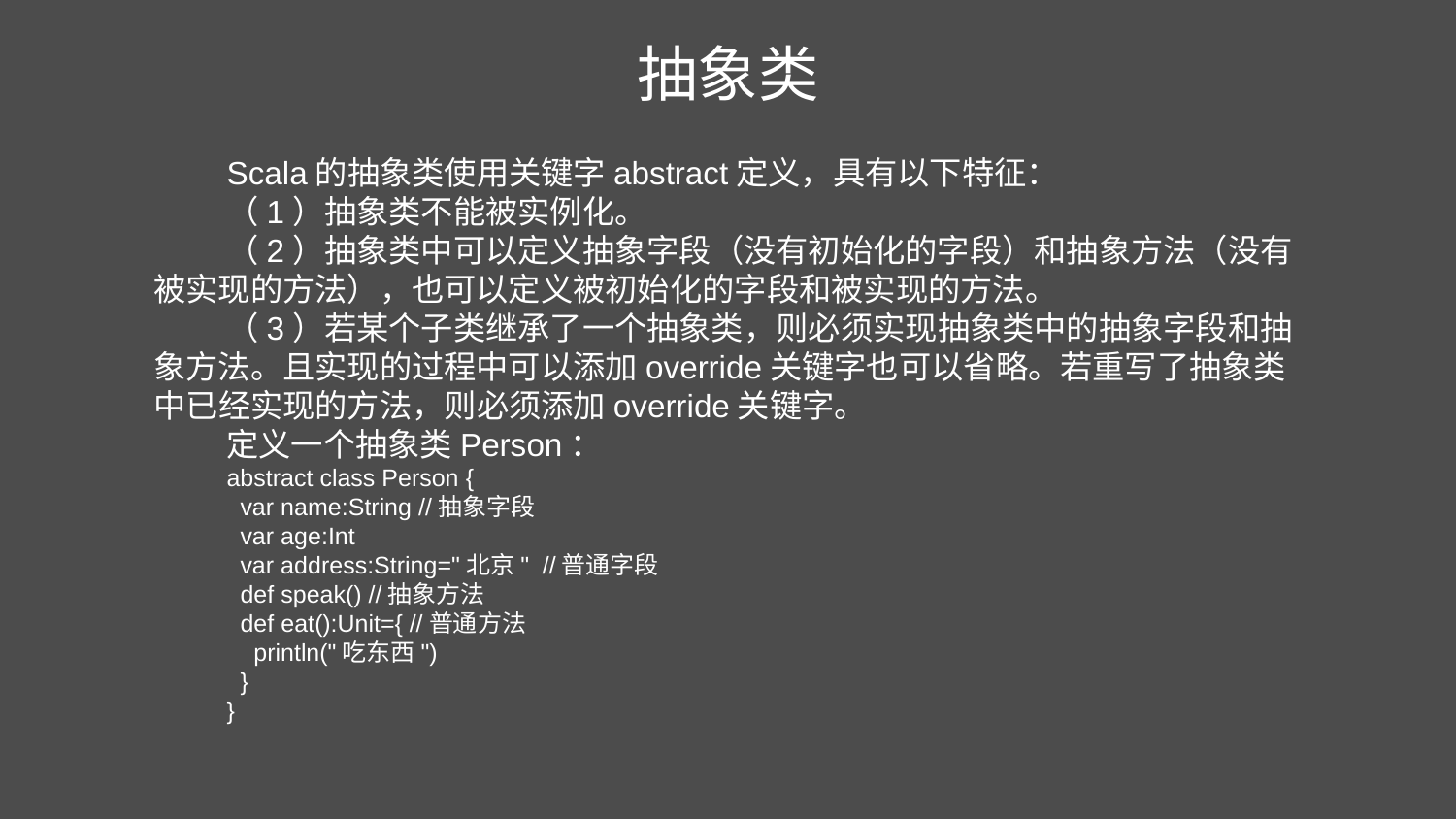

抽象类

Scala的抽象类使用关键字abstract定义，具有以下特征：
（1）抽象类不能被实例化。
（2）抽象类中可以定义抽象字段（没有初始化的字段）和抽象方法（没有被实现的方法），也可以定义被初始化的字段和被实现的方法。
（3）若某个子类继承了一个抽象类，则必须实现抽象类中的抽象字段和抽象方法。且实现的过程中可以添加override关键字也可以省略。若重写了抽象类中已经实现的方法，则必须添加override关键字。
定义一个抽象类Person：
abstract class Person {
  var name:String //抽象字段
  var age:Int
  var address:String="北京"  //普通字段
  def speak() //抽象方法
  def eat():Unit={ //普通方法
    println("吃东西")
  }
}